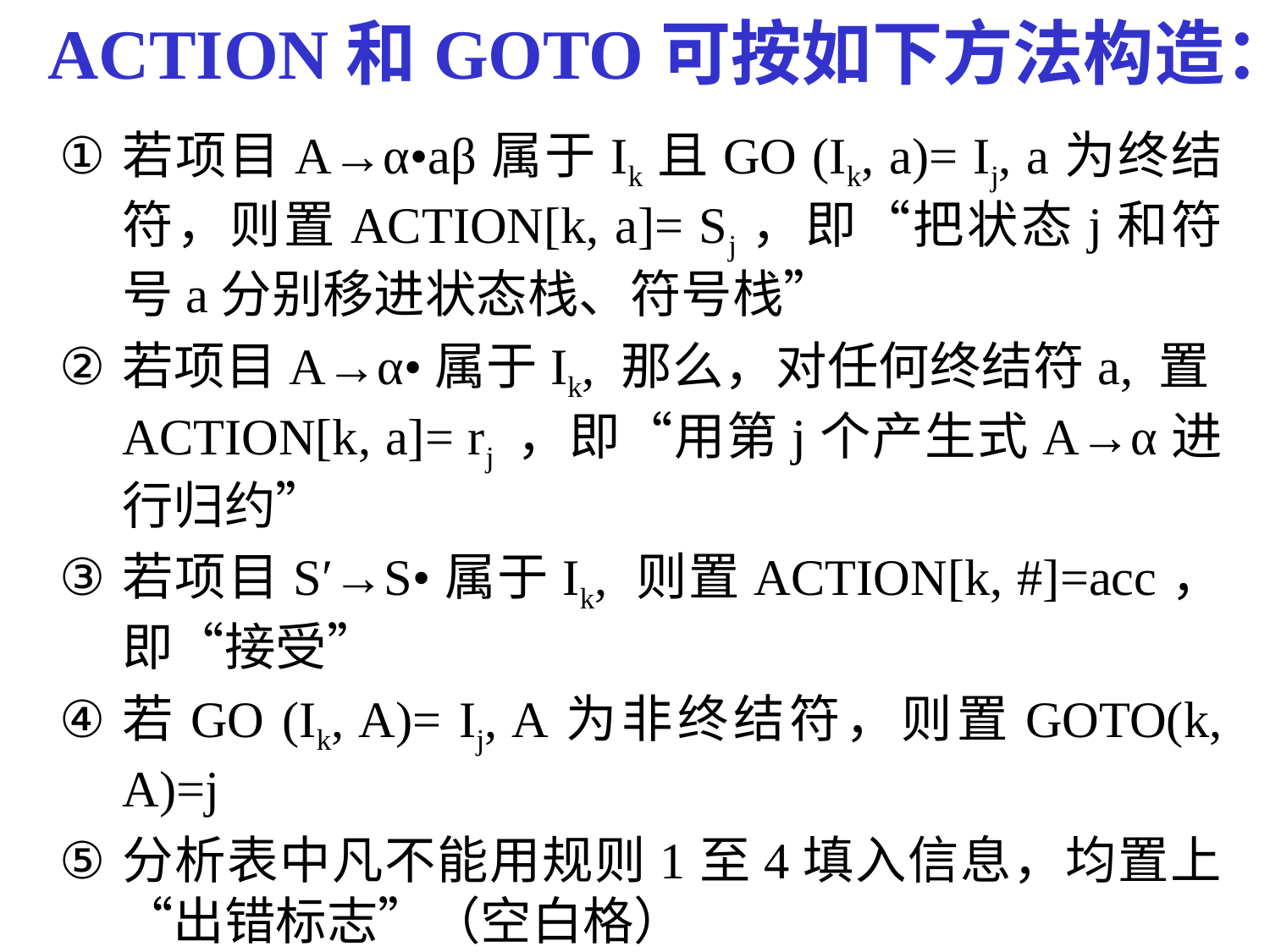

# ACTION和GOTO可按如下方法构造：
若项目A→α•aβ属于Ik且GO (Ik, a)= Ij, a为终结符，则置ACTION[k, a]= Sj，即“把状态j和符号a分别移进状态栈、符号栈”
若项目A→α•属于Ik, 那么，对任何终结符a, 置ACTION[k, a]= rj ，即“用第j个产生式A→α进行归约”
若项目S′→S•属于Ik, 则置ACTION[k, #]=acc，即“接受”
若GO (Ik, A)= Ij, A为非终结符，则置GOTO(k, A)=j
分析表中凡不能用规则1至4填入信息，均置上“出错标志”（空白格）